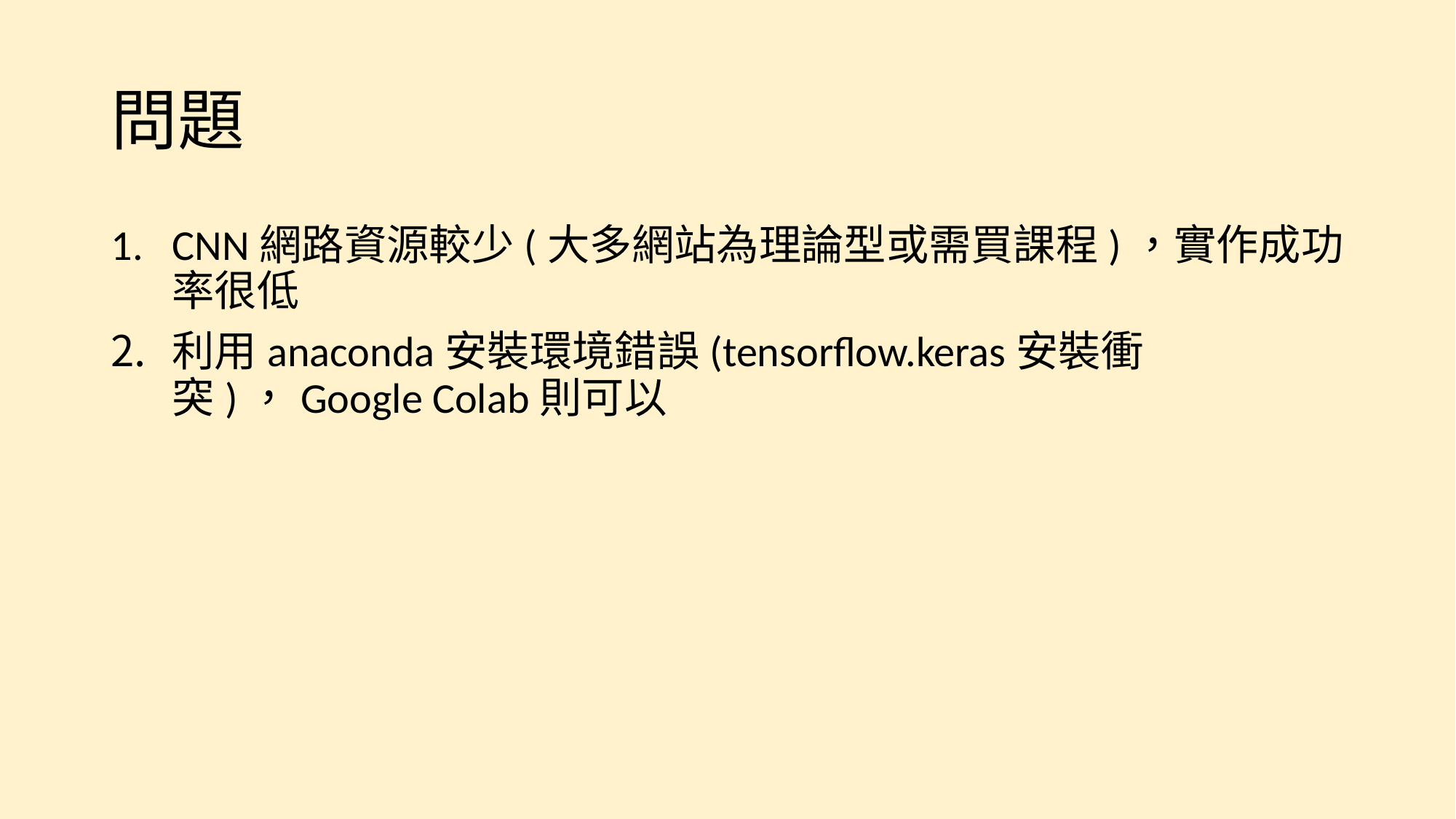

# 問題
CNN網路資源較少(大多網站為理論型或需買課程)，實作成功率很低
利用anaconda安裝環境錯誤(tensorflow.keras安裝衝突)，Google Colab則可以